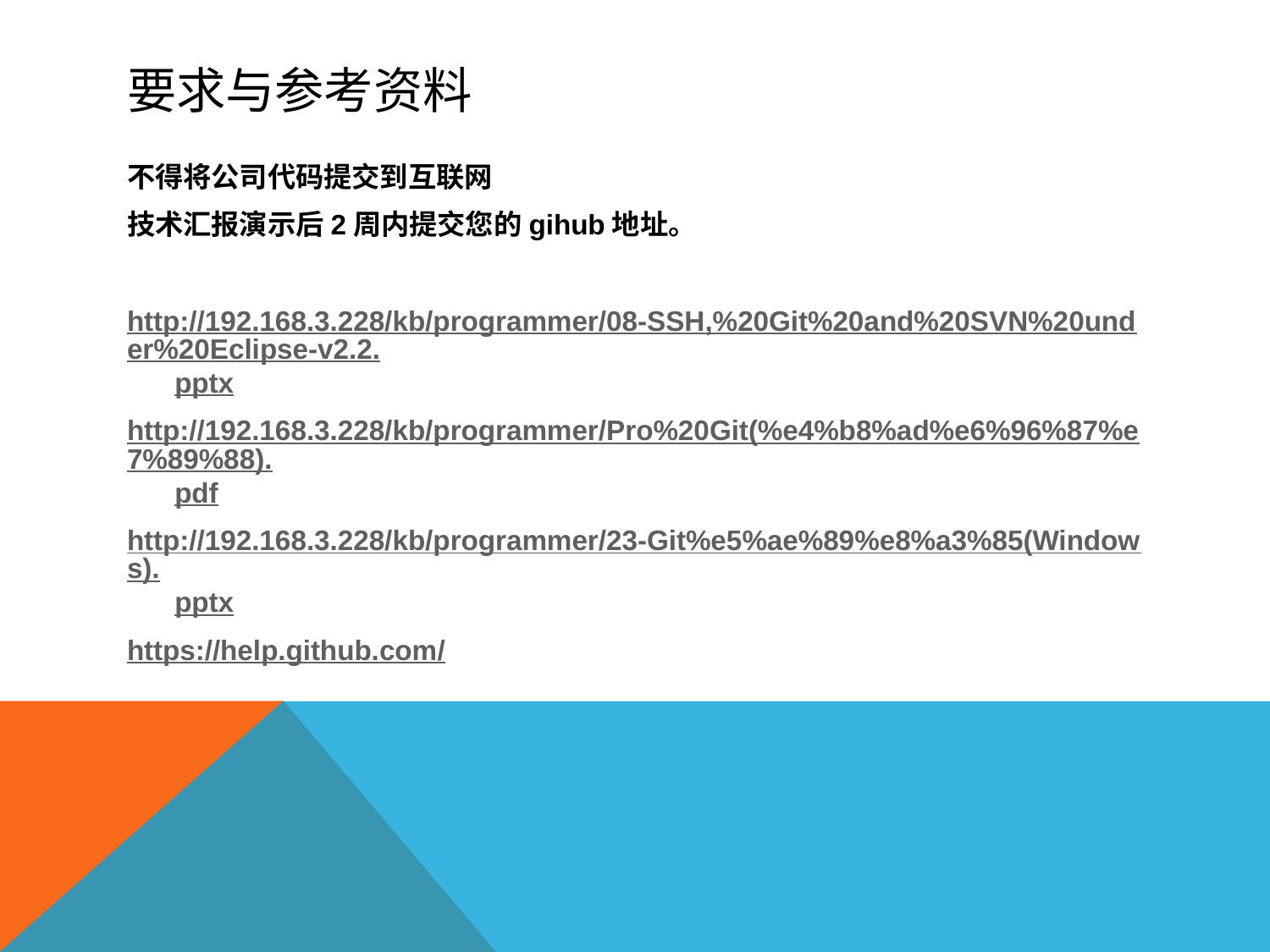

# 要求与参考资料
不得将公司代码提交到互联网
技术汇报演示后2周内提交您的gihub地址。

http://192.168.3.228/kb/programmer/08-SSH,%20Git%20and%20SVN%20under%20Eclipse-v2.2.pptx
http://192.168.3.228/kb/programmer/Pro%20Git(%e4%b8%ad%e6%96%87%e7%89%88).pdf
http://192.168.3.228/kb/programmer/23-Git%e5%ae%89%e8%a3%85(Windows).pptx
https://help.github.com/